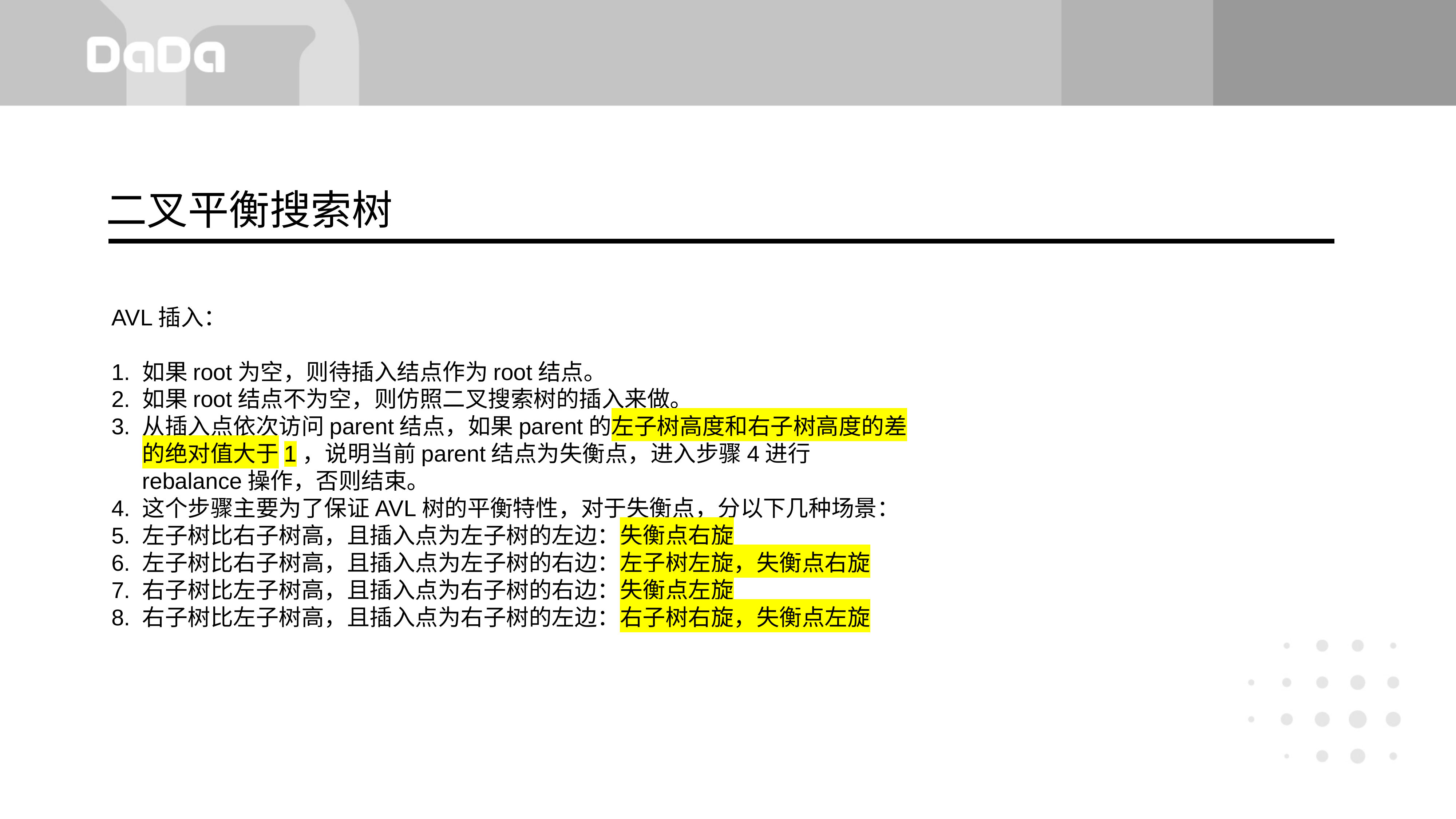

二叉平衡搜索树
AVL插入：

如果root为空，则待插入结点作为root结点。
如果root结点不为空，则仿照二叉搜索树的插入来做。
从插入点依次访问parent结点，如果parent的左子树高度和右子树高度的差的绝对值大于1，说明当前parent结点为失衡点，进入步骤4进行rebalance操作，否则结束。
这个步骤主要为了保证AVL树的平衡特性，对于失衡点，分以下几种场景：
左子树比右子树高，且插入点为左子树的左边：失衡点右旋
左子树比右子树高，且插入点为左子树的右边：左子树左旋，失衡点右旋
右子树比左子树高，且插入点为右子树的右边：失衡点左旋
右子树比左子树高，且插入点为右子树的左边：右子树右旋，失衡点左旋